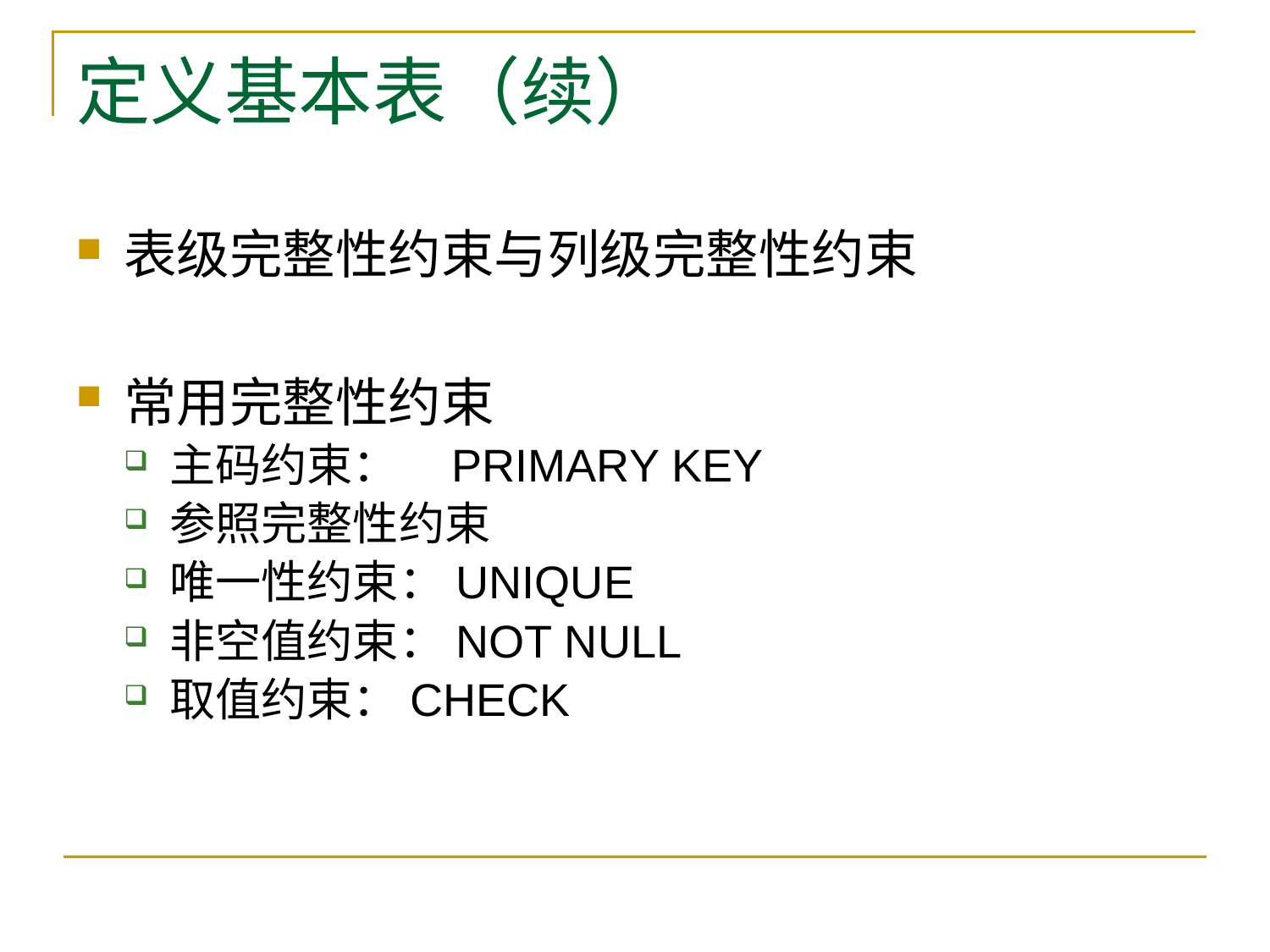

# 定义基本表（续）
表级完整性约束与列级完整性约束

常用完整性约束
主码约束：    PRIMARY KEY
参照完整性约束
唯一性约束：UNIQUE
非空值约束：NOT NULL
取值约束：CHECK